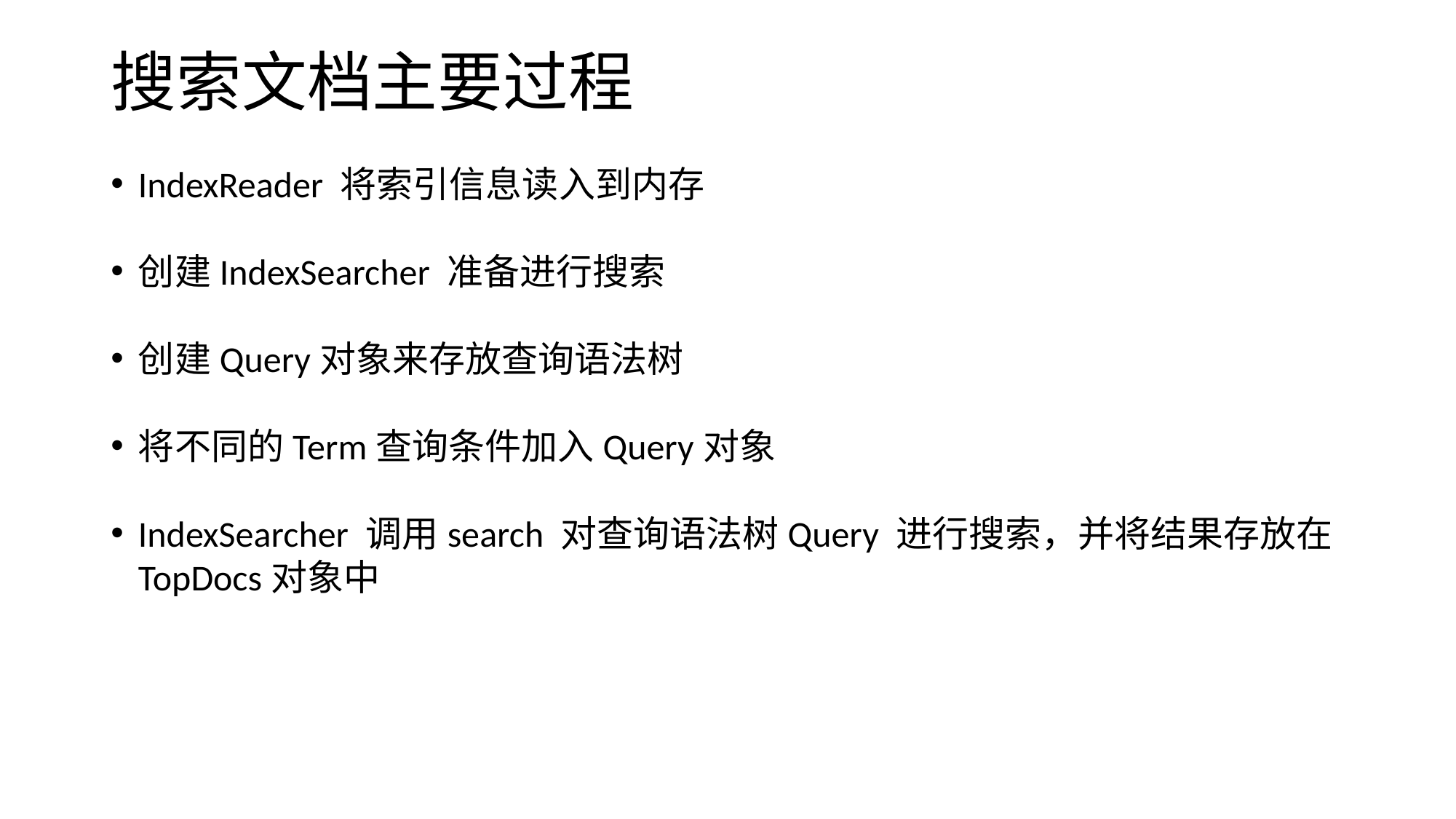

# 搜索文档主要过程
IndexReader 将索引信息读入到内存

创建IndexSearcher 准备进行搜索

创建Query对象来存放查询语法树

将不同的Term查询条件加入Query对象

IndexSearcher 调用search 对查询语法树Query 进行搜索，并将结果存放在TopDocs对象中